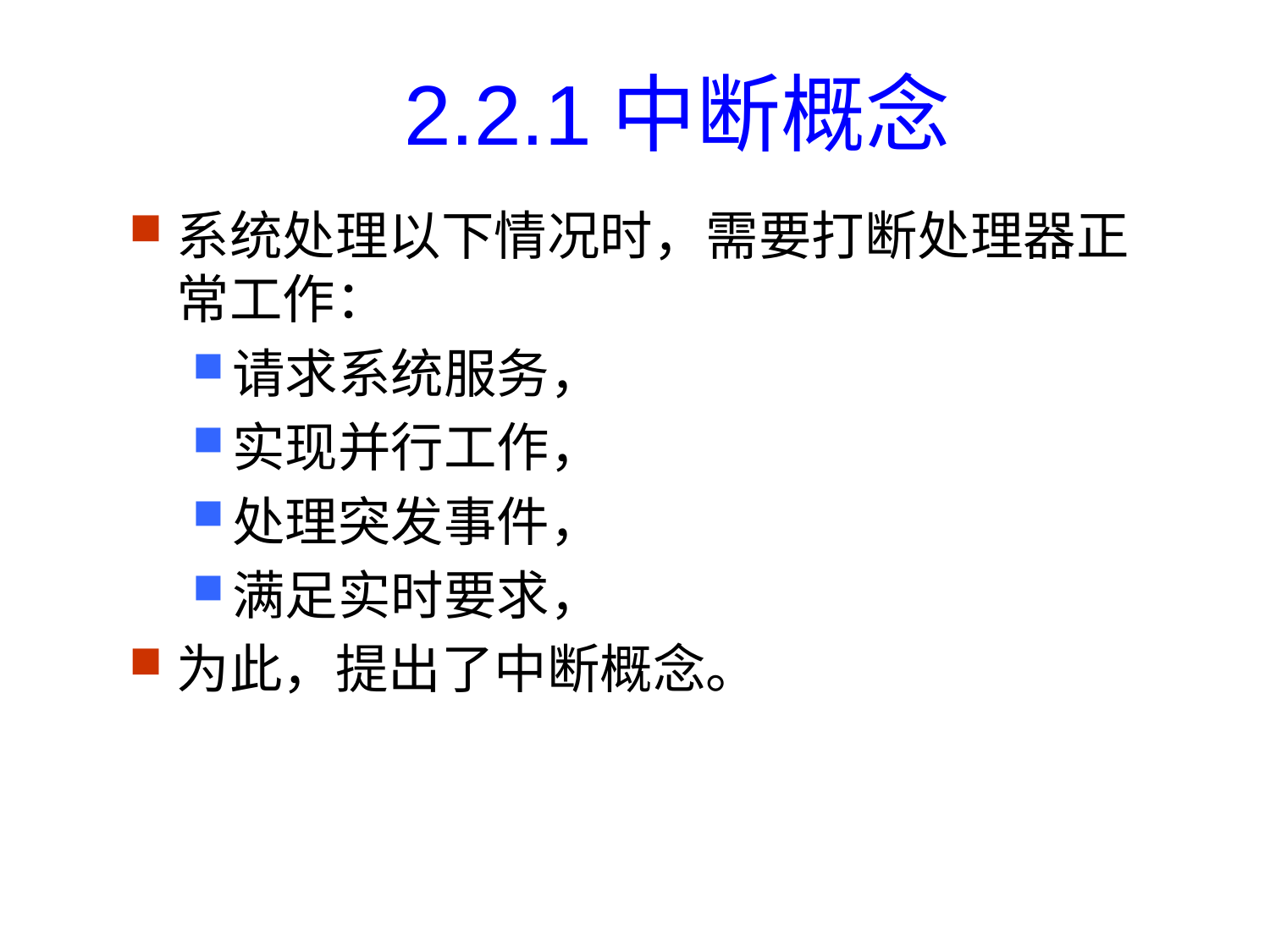

2.2.1中断概念
系统处理以下情况时，需要打断处理器正常工作：
请求系统服务，
实现并行工作，
处理突发事件，
满足实时要求，
为此，提出了中断概念。